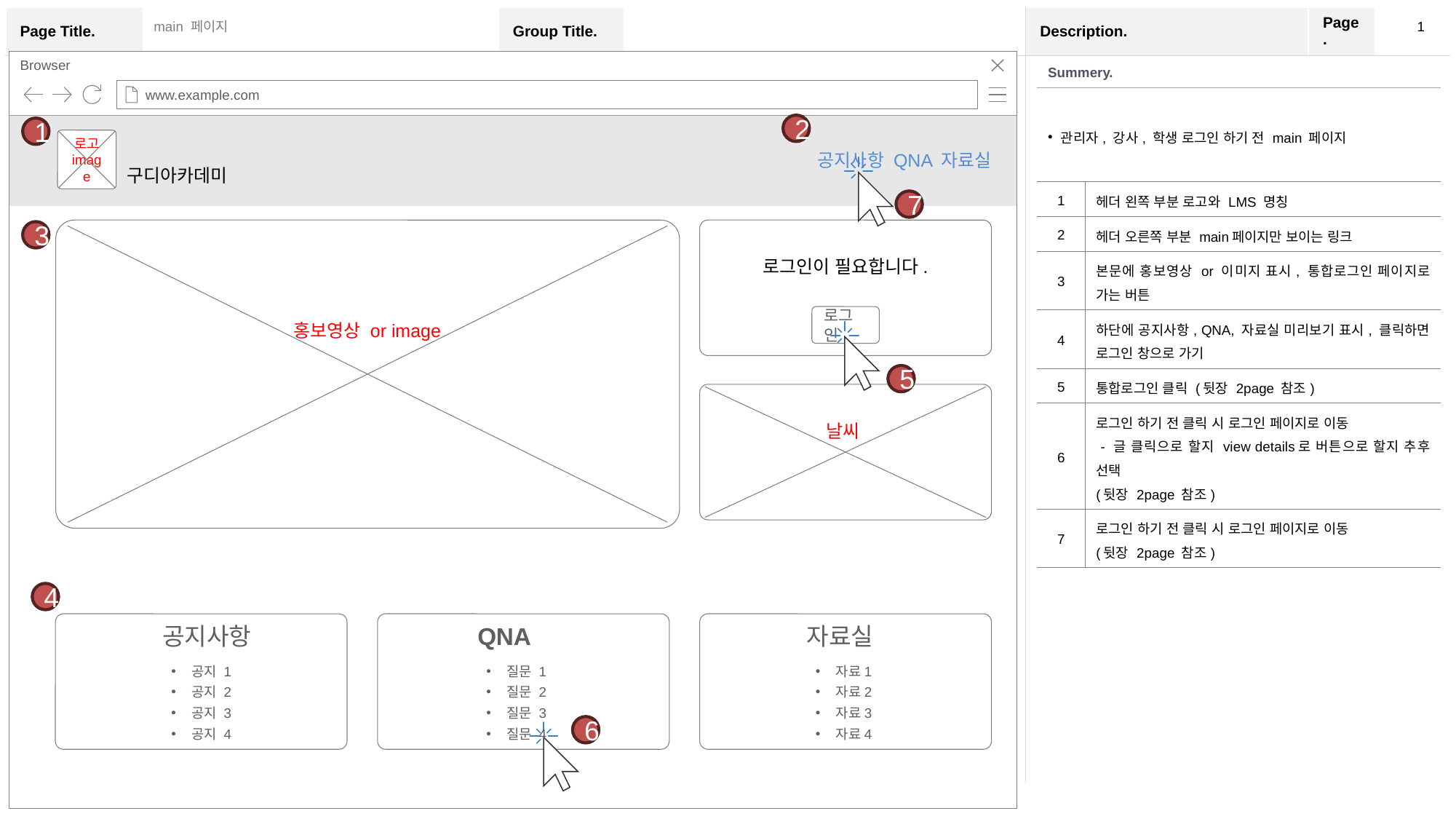

1
main 페이지

Browser

www.example.com

| Summery. |  |
| --- | --- |
| 관리자, 강사, 학생 로그인 하기 전 main 페이지 |  |
| 1 | 헤더 왼쪽 부분 로고와 LMS 명칭 |
| 2 | 헤더 오른쪽 부분 main페이지만 보이는 링크 |
| 3 | 본문에 홍보영상 or 이미지 표시, 통합로그인 페이지로 가는 버튼 |
| 4 | 하단에 공지사항, QNA, 자료실 미리보기 표시, 클릭하면 로그인 창으로 가기 |
| 5 | 통합로그인 클릭 (뒷장 2page 참조) |
| 6 | 로그인 하기 전 클릭 시 로그인 페이지로 이동 - 글 클릭으로 할지 view details로 버튼으로 할지 추후 선택 (뒷장 2page 참조) |
| 7 | 로그인 하기 전 클릭 시 로그인 페이지로 이동 (뒷장 2page 참조) |

2
1
로고
image
공지사항 QNA 자료실

구디아카데미
7
홍보영상 or image

로그인이 필요합니다.

3
로그인

5

날씨

4

공지사항
공지 1
공지 2
공지 3
공지 4
QNA
질문 1
질문 2
질문 3
질문 4
자료실
자료1
자료2
자료3
자료4
6